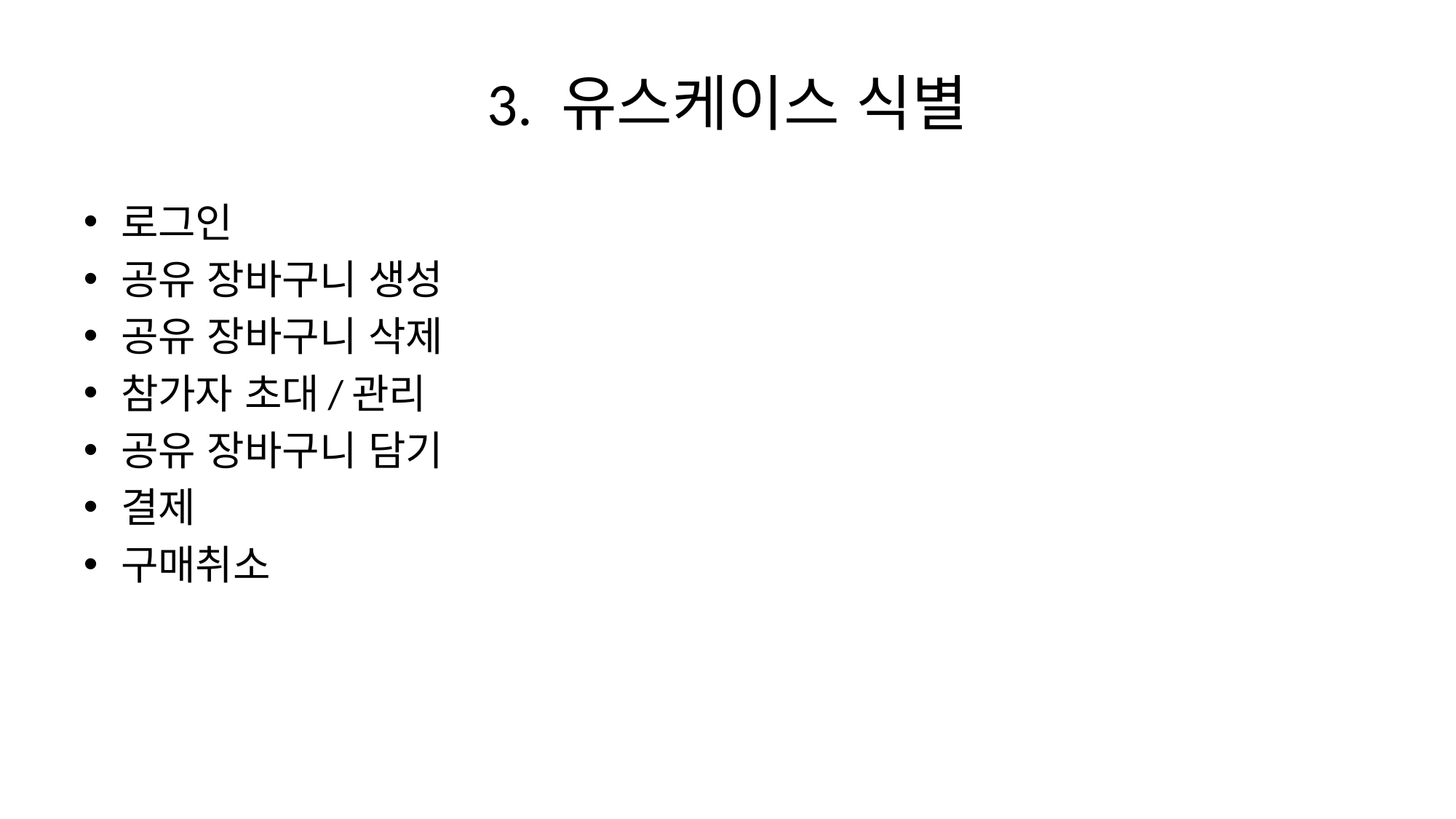

# 3. 유스케이스 식별
로그인
공유 장바구니 생성
공유 장바구니 삭제
참가자 초대/관리
공유 장바구니 담기
결제
구매취소